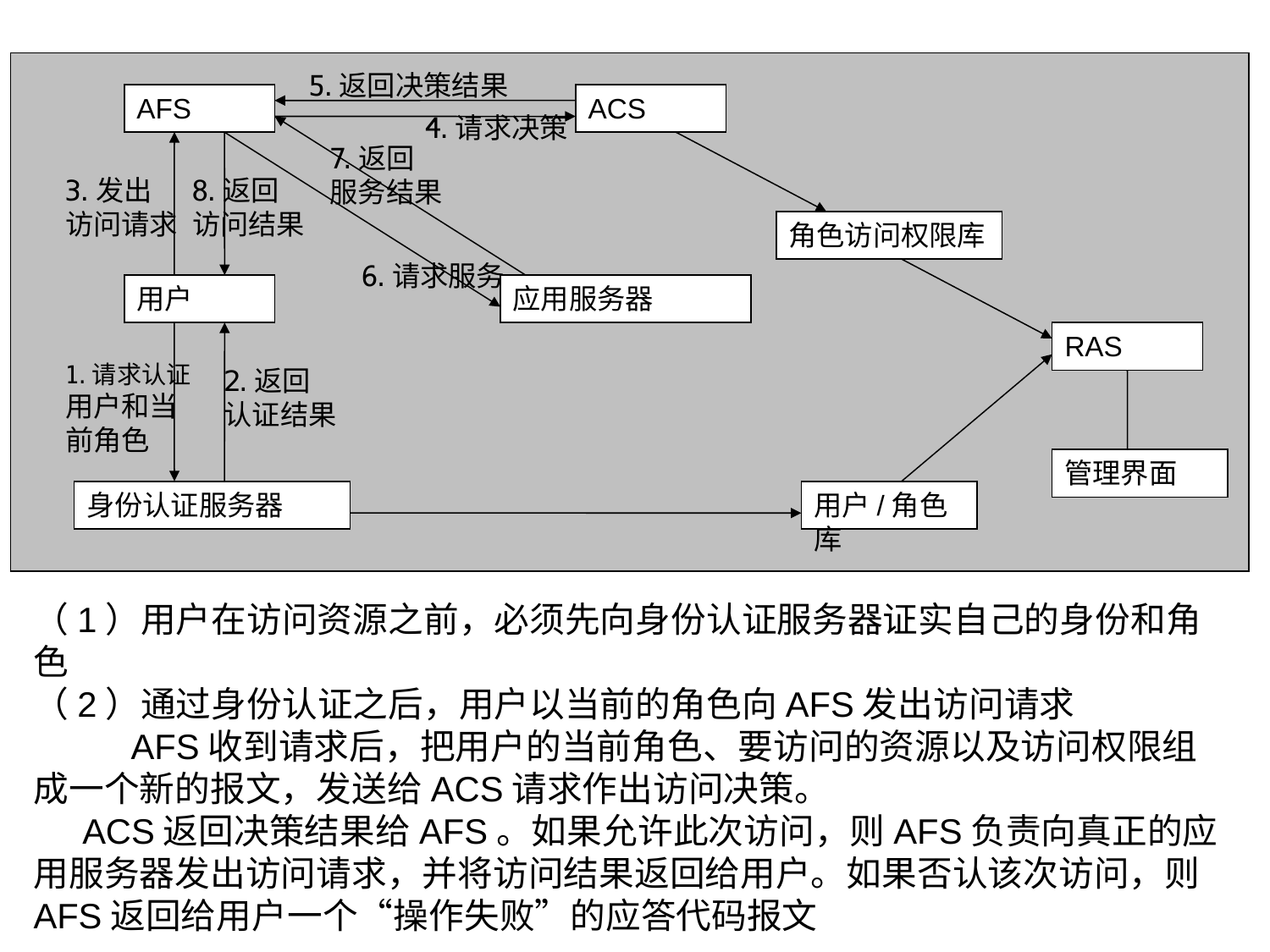

5.返回决策结果
AFS
ACS

角色访问权限库

用户
应用服务器

RAS

管理界面
身份认证服务器
用户/角色库

4.请求决策
7.返回
服务结果
3.发出
访问请求
8.返回
访问结果
6.请求服务
2.返回
认证结果
1.请求认证
用户和当
前角色
（1）用户在访问资源之前，必须先向身份认证服务器证实自己的身份和角色
（2）通过身份认证之后，用户以当前的角色向AFS发出访问请求
          AFS收到请求后，把用户的当前角色、要访问的资源以及访问权限组成一个新的报文，发送给ACS请求作出访问决策。
     ACS返回决策结果给AFS。如果允许此次访问，则AFS负责向真正的应用服务器发出访问请求，并将访问结果返回给用户。如果否认该次访问，则AFS返回给用户一个“操作失败”的应答代码报文